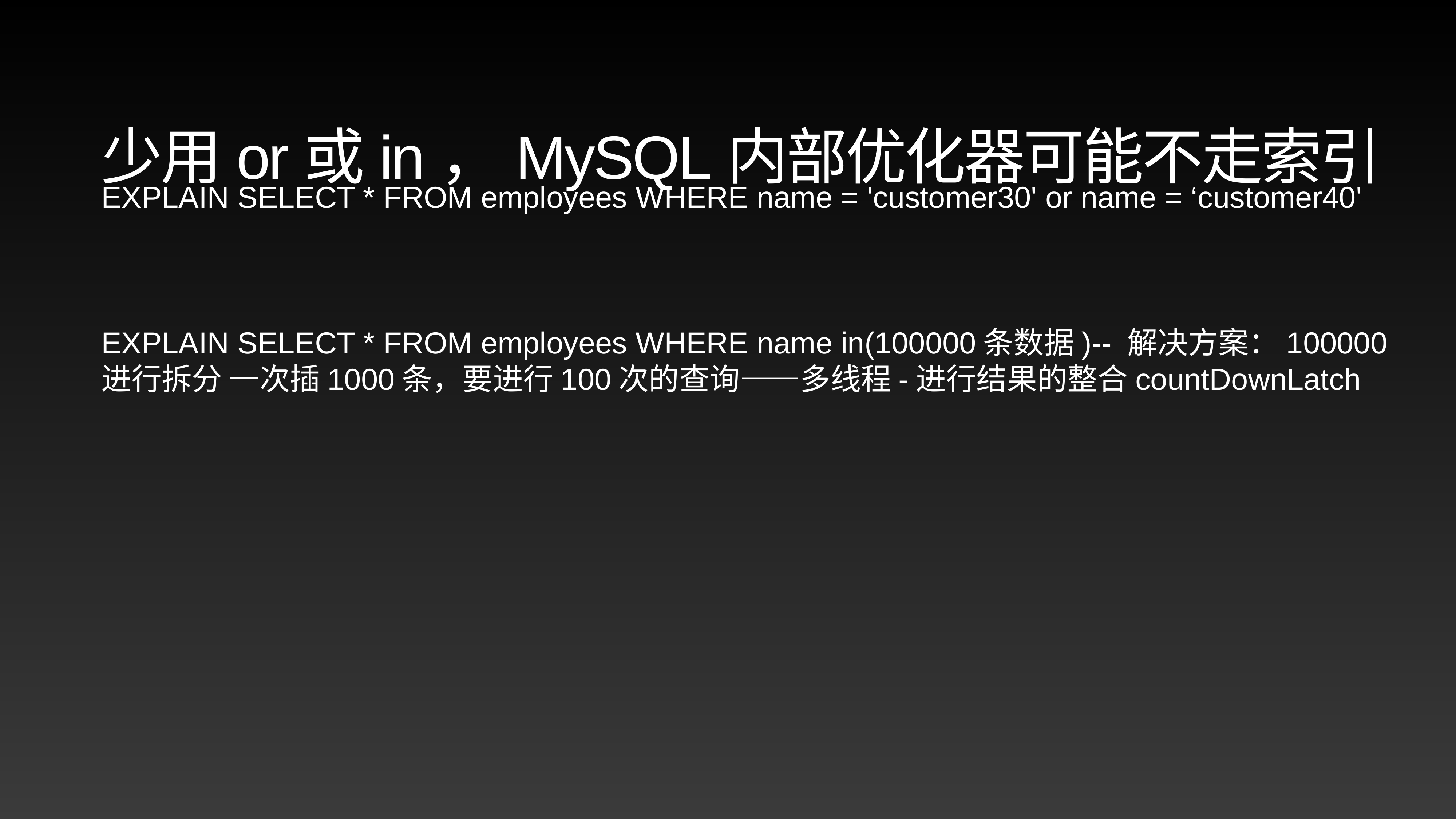

少用or或in，MySQL内部优化器可能不走索引
EXPLAIN SELECT * FROM employees WHERE name = 'customer30' or name = ‘customer40'

EXPLAIN SELECT * FROM employees WHERE name in(100000条数据)-- 解决方案：100000进行拆分 一次插1000条，要进行100次的查询——多线程-进行结果的整合countDownLatch